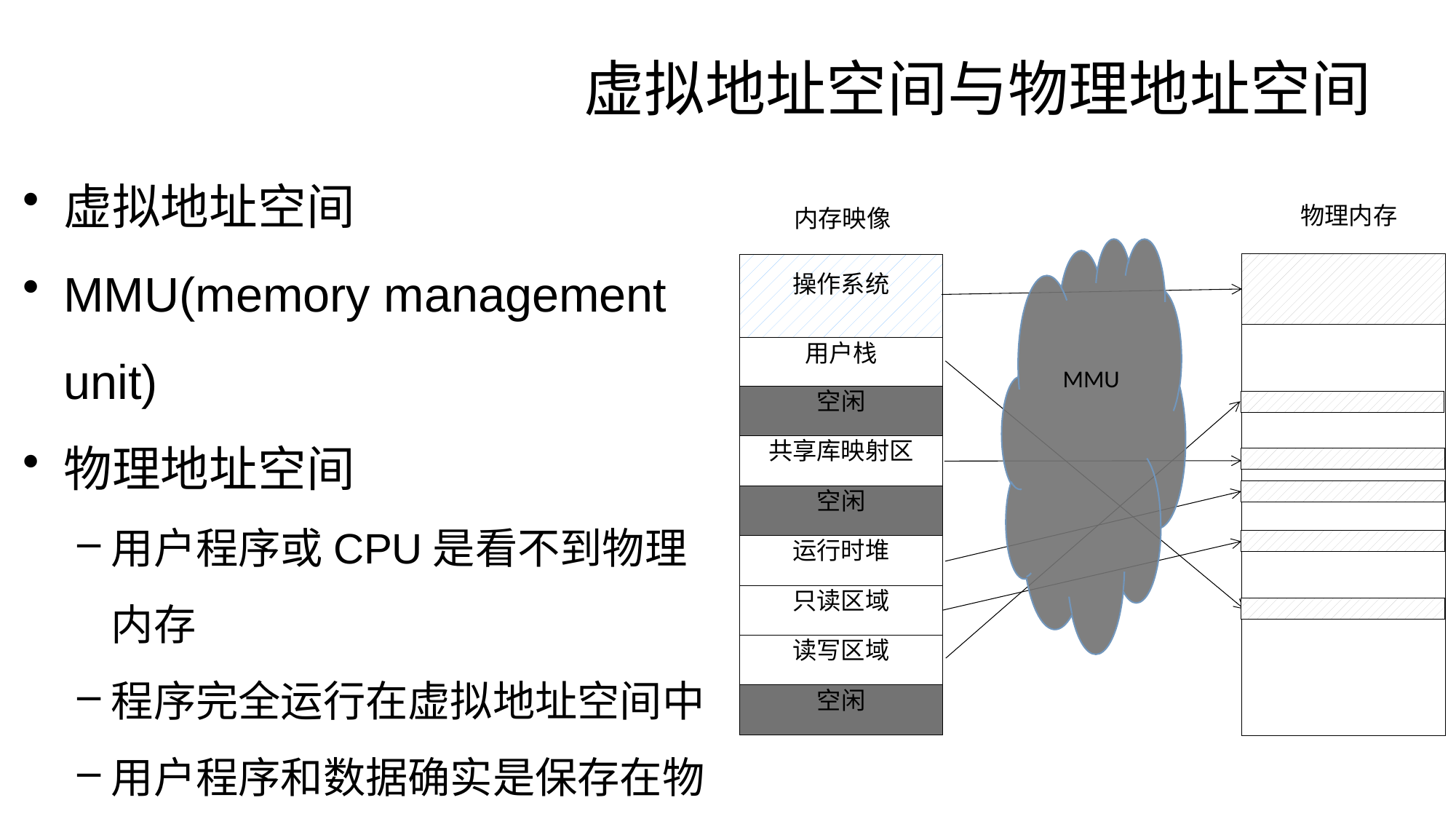

# 虚拟地址空间与物理地址空间
虚拟地址空间
MMU(memory management unit)
物理地址空间
用户程序或CPU是看不到物理内存
程序完全运行在虚拟地址空间中
用户程序和数据确实是保存在物理内存
物理内存
内存映像

操作系统
用户栈
MMU
空闲

共享库映射区

空闲

运行时堆
只读区域

读写区域

空闲